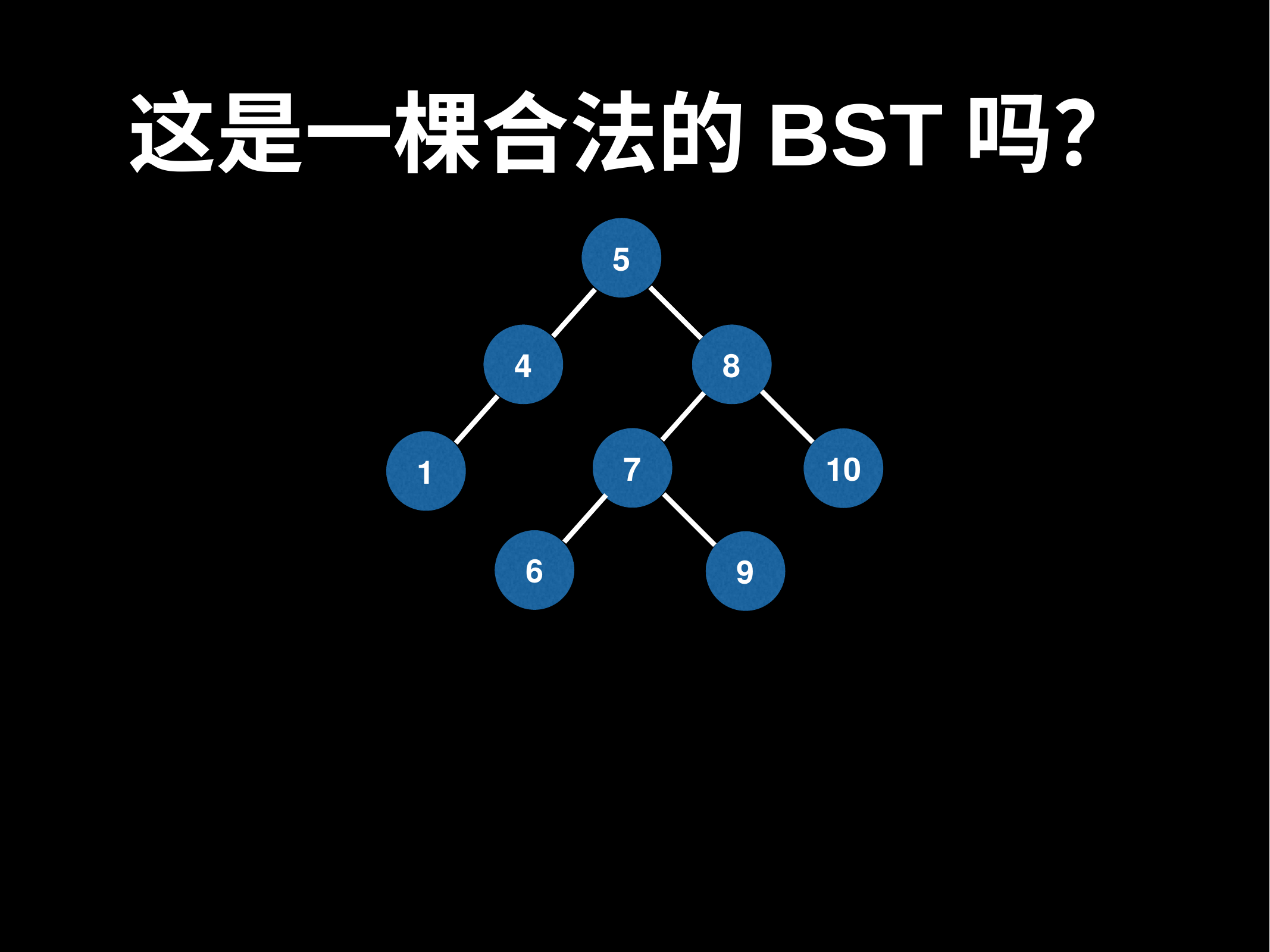

# 这是一棵合法的BST吗？
5

4
8

7
10
1

6
9